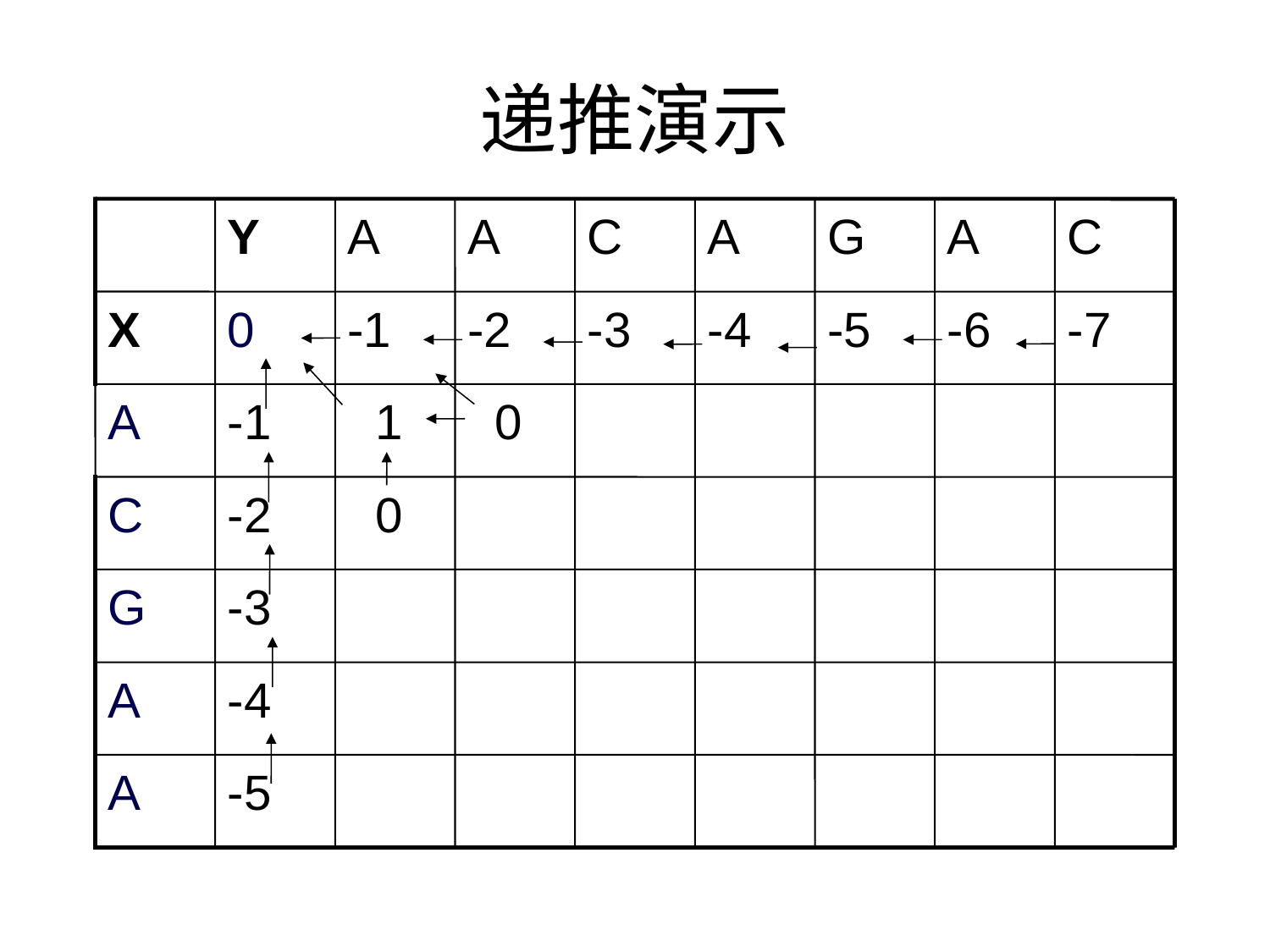

# 递推演示

Y

A

A

C

A

G

A

C

X

0
-1
-2
-3
-4
-5
-6
-7

A

-1
  1
  0

C

-2
  0

G

-3

A

-4

A

-5